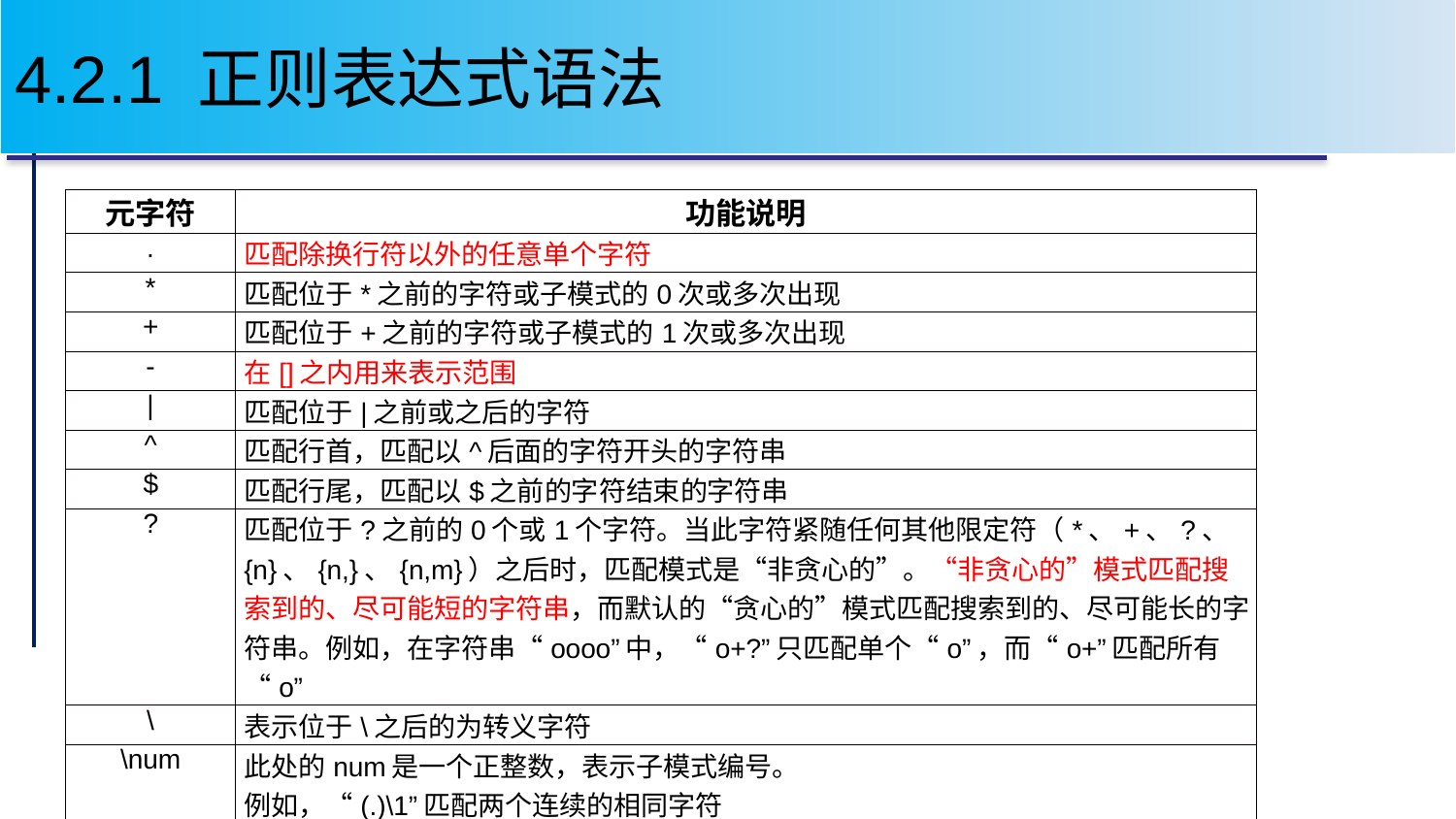

# 4.2.1 正则表达式语法
| 元字符 | 功能说明 |
| --- | --- |
| . | 匹配除换行符以外的任意单个字符 |
| \* | 匹配位于\*之前的字符或子模式的0次或多次出现 |
| + | 匹配位于+之前的字符或子模式的1次或多次出现 |
| - | 在[]之内用来表示范围 |
| | | 匹配位于|之前或之后的字符 |
| ^ | 匹配行首，匹配以^后面的字符开头的字符串 |
| $ | 匹配行尾，匹配以$之前的字符结束的字符串 |
| ? | 匹配位于?之前的0个或1个字符。当此字符紧随任何其他限定符（\*、+、?、{n}、{n,}、{n,m}）之后时，匹配模式是“非贪心的”。“非贪心的”模式匹配搜索到的、尽可能短的字符串，而默认的“贪心的”模式匹配搜索到的、尽可能长的字符串。例如，在字符串“oooo”中，“o+?”只匹配单个“o”，而“o+”匹配所有“o” |
| \ | 表示位于\之后的为转义字符 |
| \num | 此处的num是一个正整数，表示子模式编号。 例如，“(.)\1”匹配两个连续的相同字符 |
| \f | 换页符匹配 |
| \n | 换行符匹配 |
54